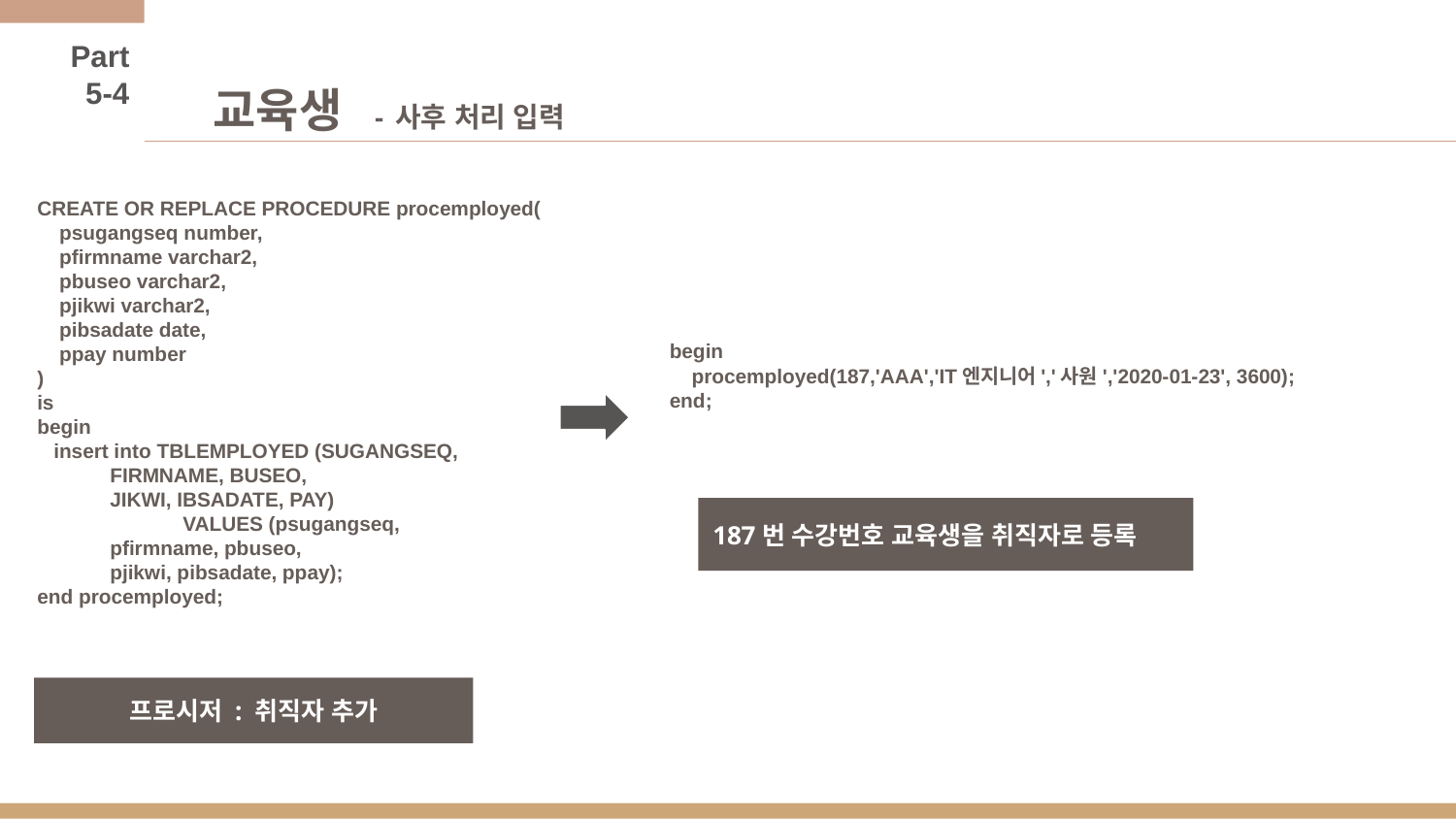

Part 5-4
# 교육생  - 사후 처리 입력
CREATE OR REPLACE PROCEDURE procemployed(
    psugangseq number,
    pfirmname varchar2,
    pbuseo varchar2,
    pjikwi varchar2,
    pibsadate date,
    ppay number
)
is
begin
   insert into TBLEMPLOYED (SUGANGSEQ,
FIRMNAME, BUSEO,
JIKWI, IBSADATE, PAY)
 	VALUES (psugangseq,
pfirmname, pbuseo,
pjikwi, pibsadate, ppay);
end procemployed;

begin
    procemployed(187,'AAA','IT엔지니어','사원','2020-01-23', 3600);
end;

187번 수강번호 교육생을 취직자로 등록
프로시저 : 취직자 추가